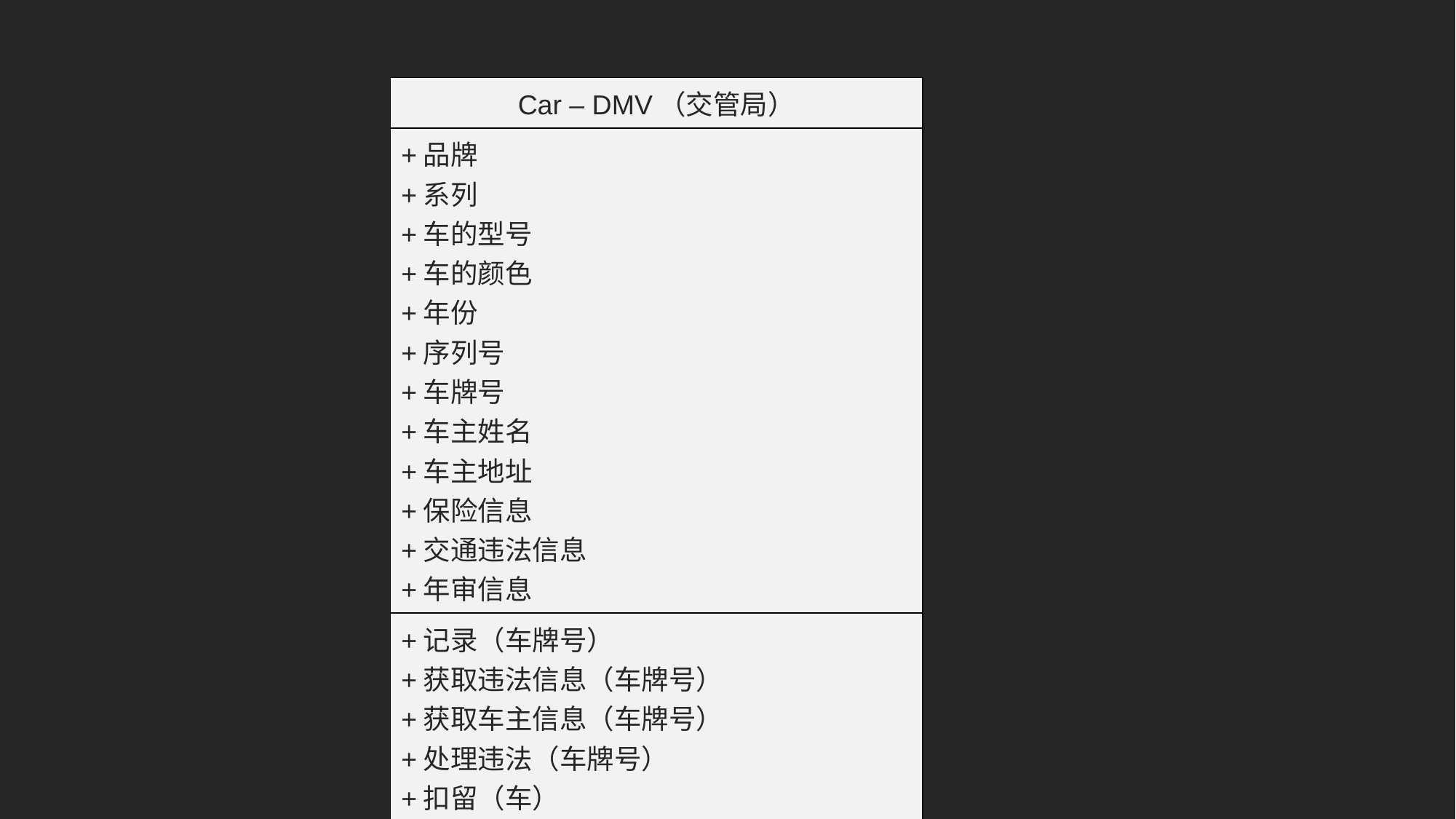

| Car – DMV（交管局） |
| --- |
| +品牌 +系列 +车的型号 +车的颜色 +年份 +序列号 +车牌号 +车主姓名 +车主地址 +保险信息 +交通违法信息 +年审信息 |
| +记录（车牌号） +获取违法信息（车牌号） +获取车主信息（车牌号） +处理违法（车牌号） +扣留（车） |